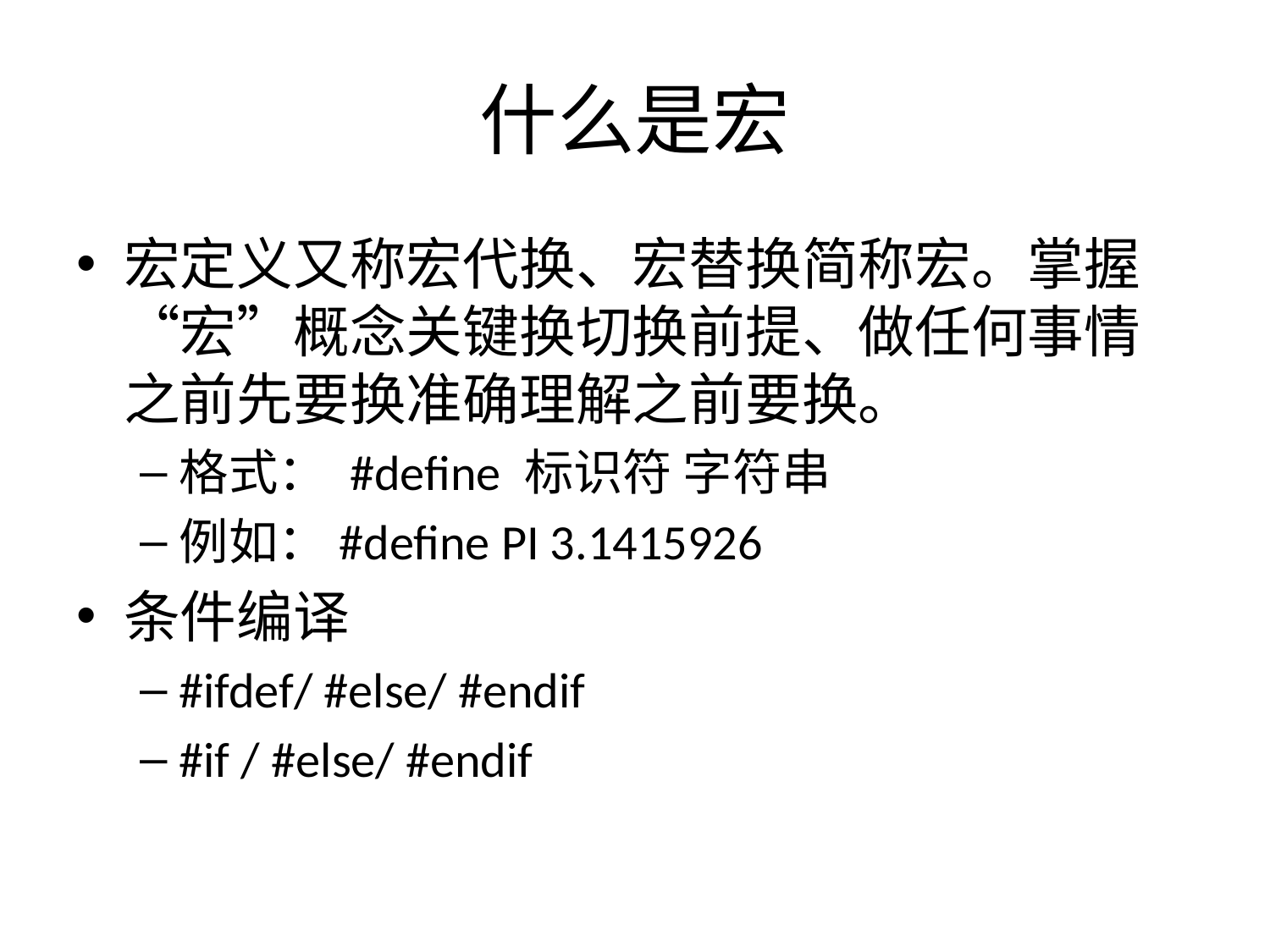

# 什么是宏
宏定义又称宏代换、宏替换简称宏。掌握“宏”概念关键换切换前提、做任何事情之前先要换准确理解之前要换。
格式： #define 标识符 字符串
例如：#define PI 3.1415926
条件编译
#ifdef/ #else/ #endif
#if / #else/ #endif